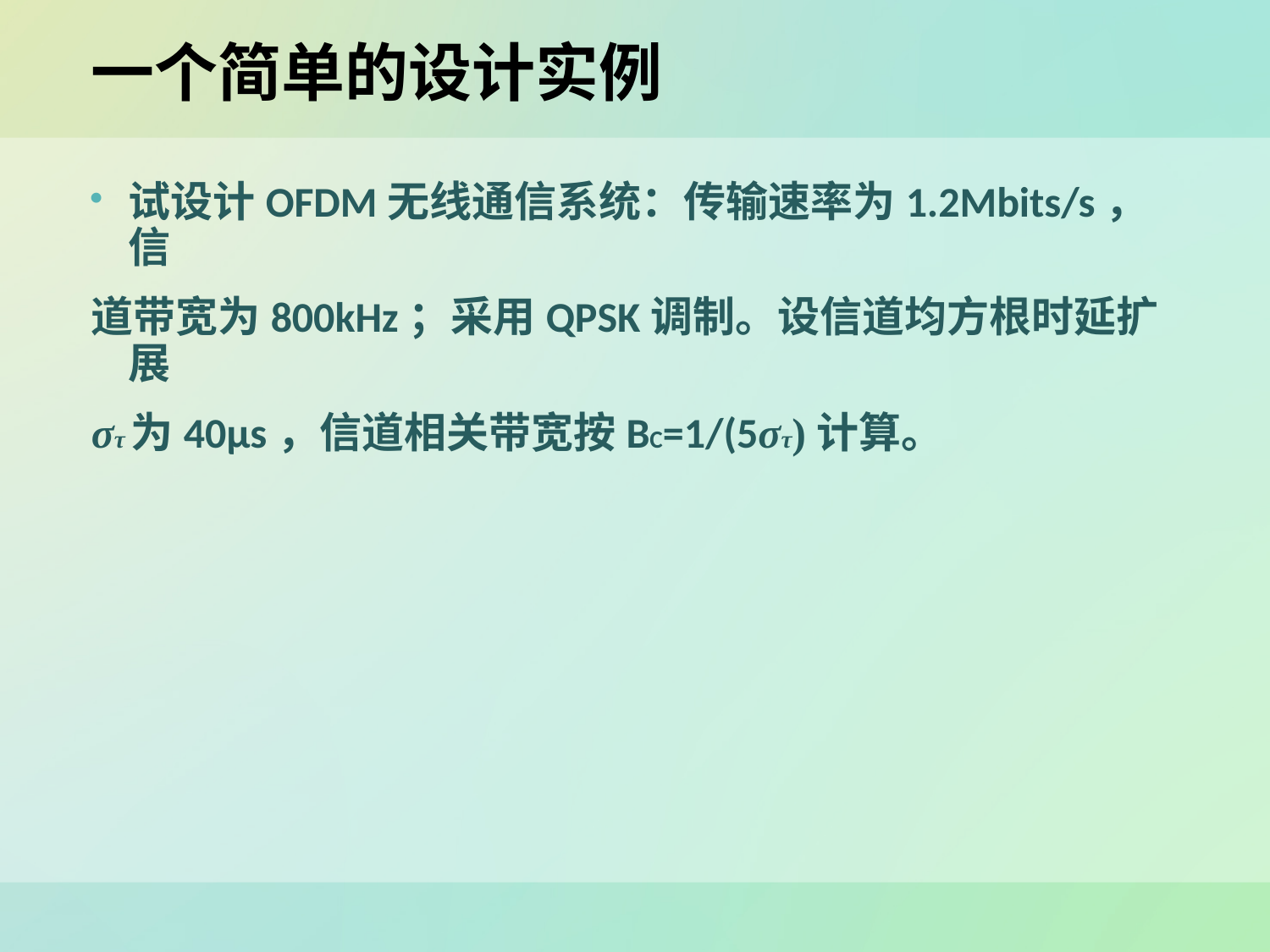

# 一个简单的设计实例
试设计OFDM无线通信系统：传输速率为1.2Mbits/s，信
道带宽为800kHz；采用QPSK调制。设信道均方根时延扩展
στ为40μs，信道相关带宽按BC=1/(5στ)计算。